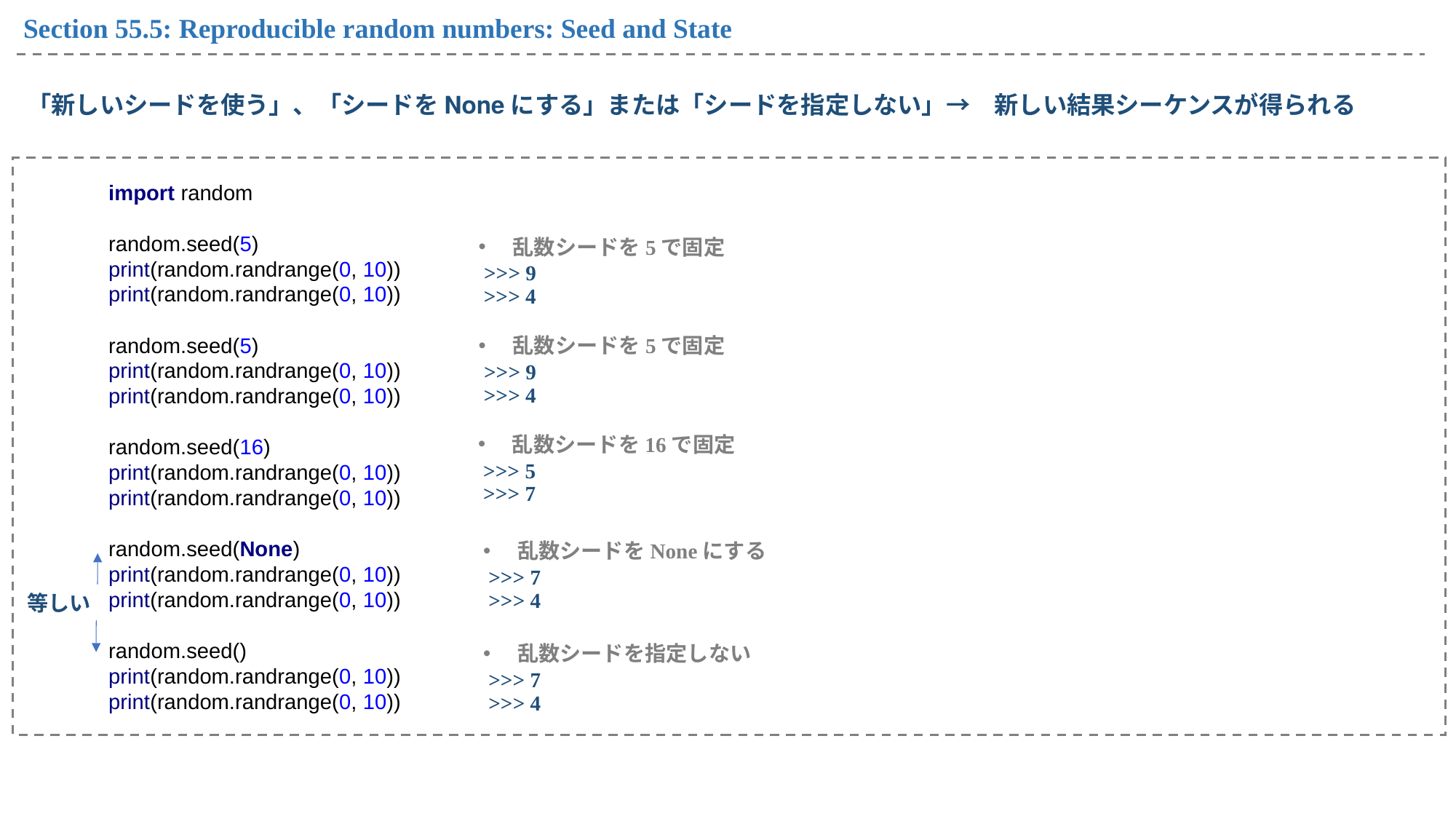

Section 55.5: Reproducible random numbers: Seed and State
「新しいシードを使う」、「シードをNoneにする」または「シードを指定しない」→　新しい結果シーケンスが得られる

import random
random.seed(5)
print(random.randrange(0, 10))
print(random.randrange(0, 10))
random.seed(5)
print(random.randrange(0, 10))
print(random.randrange(0, 10))
random.seed(16)
print(random.randrange(0, 10))
print(random.randrange(0, 10))
random.seed(None)
print(random.randrange(0, 10))
print(random.randrange(0, 10))
random.seed()
print(random.randrange(0, 10))
print(random.randrange(0, 10))
乱数シードを5で固定
>>> 9
>>> 4
乱数シードを5で固定
>>> 9
>>> 4
乱数シードを16で固定
>>> 5
>>> 7
乱数シードをNoneにする
>>> 7
>>> 4
等しい
乱数シードを指定しない
>>> 7
>>> 4